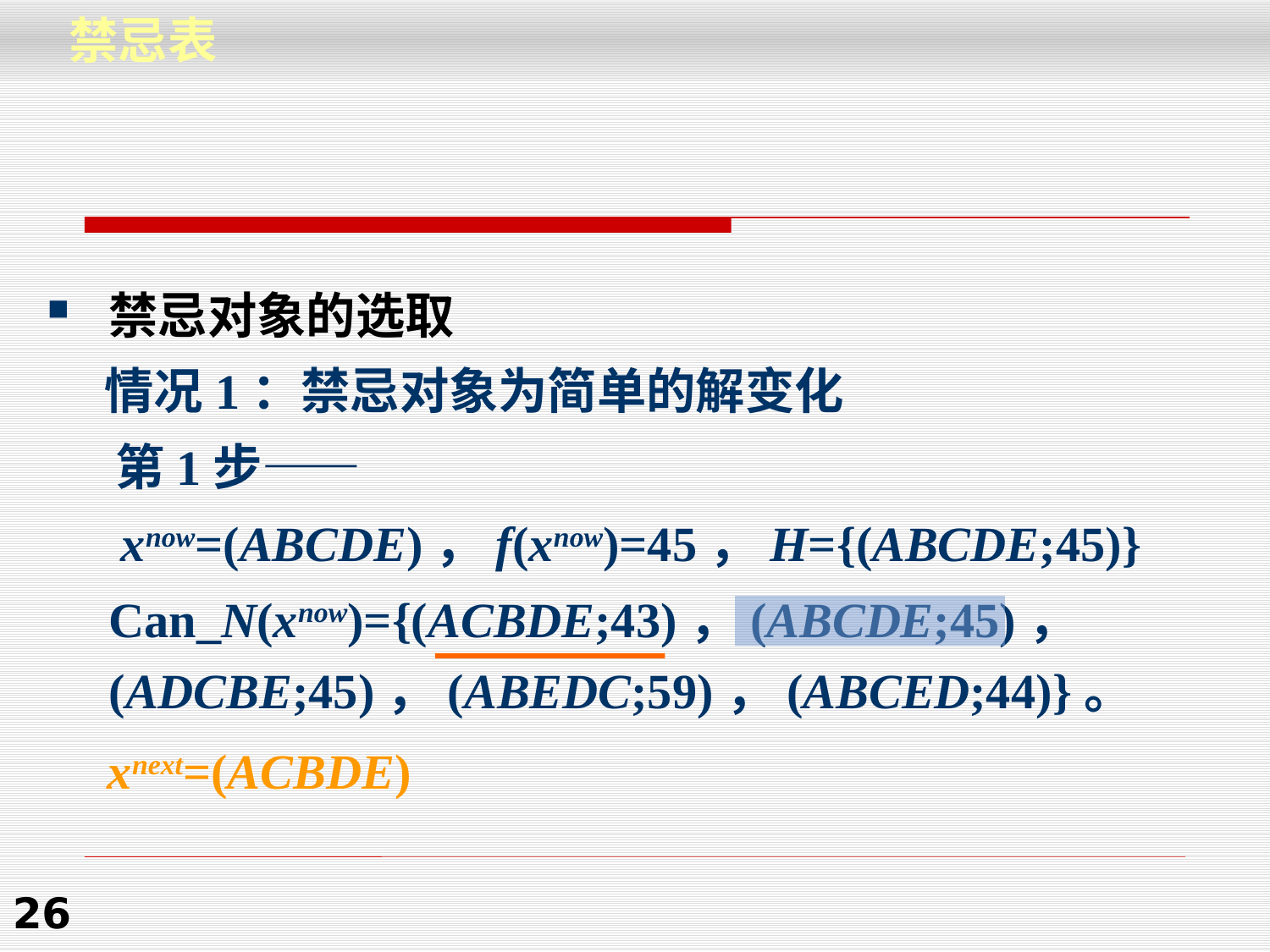

禁忌表
禁忌对象的选取
        情况1：禁忌对象为简单的解变化
     第1步——
      xnow=(ABCDE)，f(xnow)=45，H={(ABCDE;45)}
     Can_N(xnow)={(ACBDE;43)，(ABCDE;45)，(ADCBE;45)，(ABEDC;59)，(ABCED;44)}。

     xnext=(ACBDE)